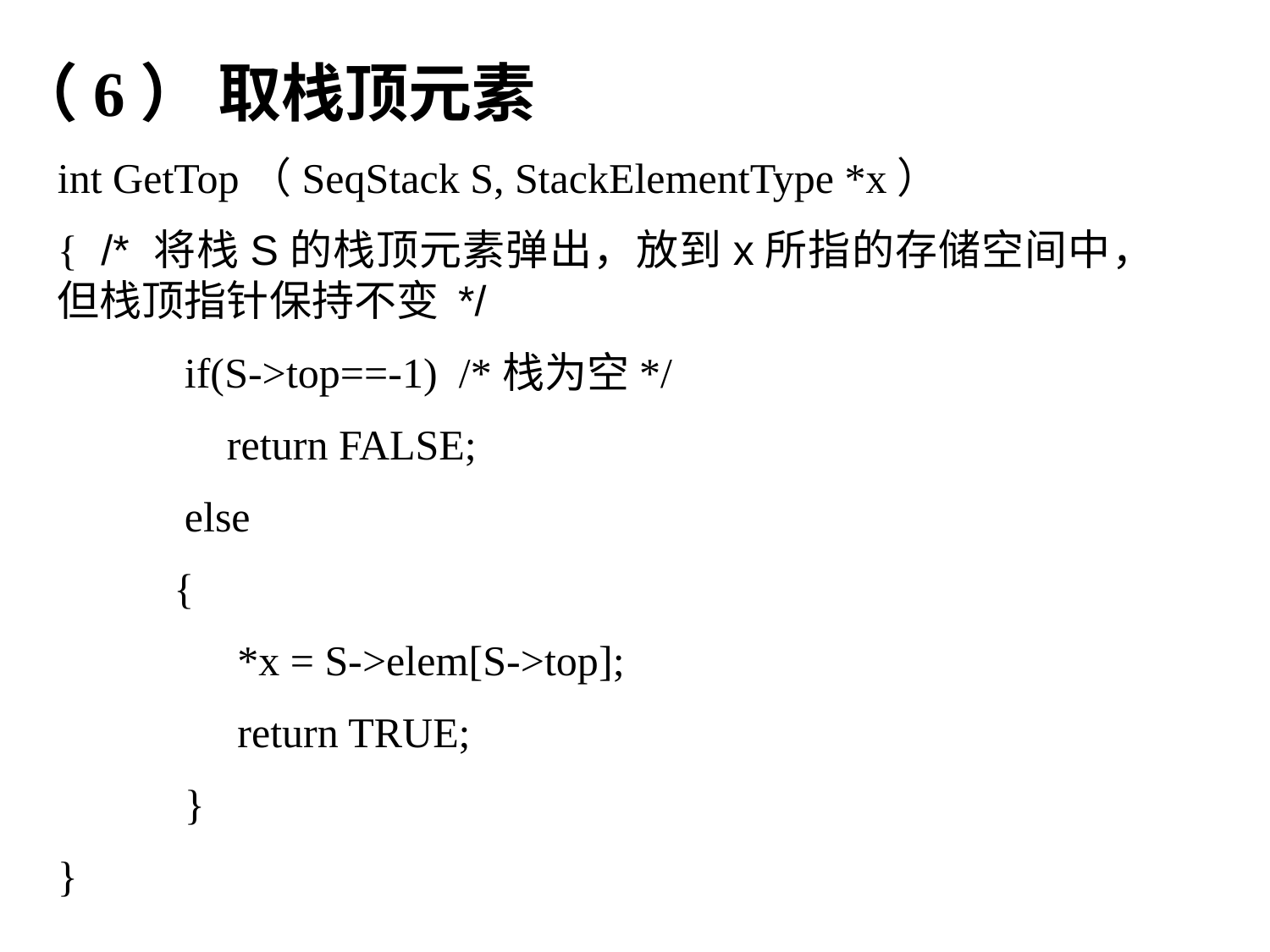

（6） 取栈顶元素
int GetTop（SeqStack S, StackElementType *x）
{  /* 将栈S的栈顶元素弹出，放到x所指的存储空间中，但栈顶指针保持不变 */
	if(S->top==-1)  /*栈为空*/
                return FALSE;
	else
           {
                 *x = S->elem[S->top];
                 return TRUE;
            }
}